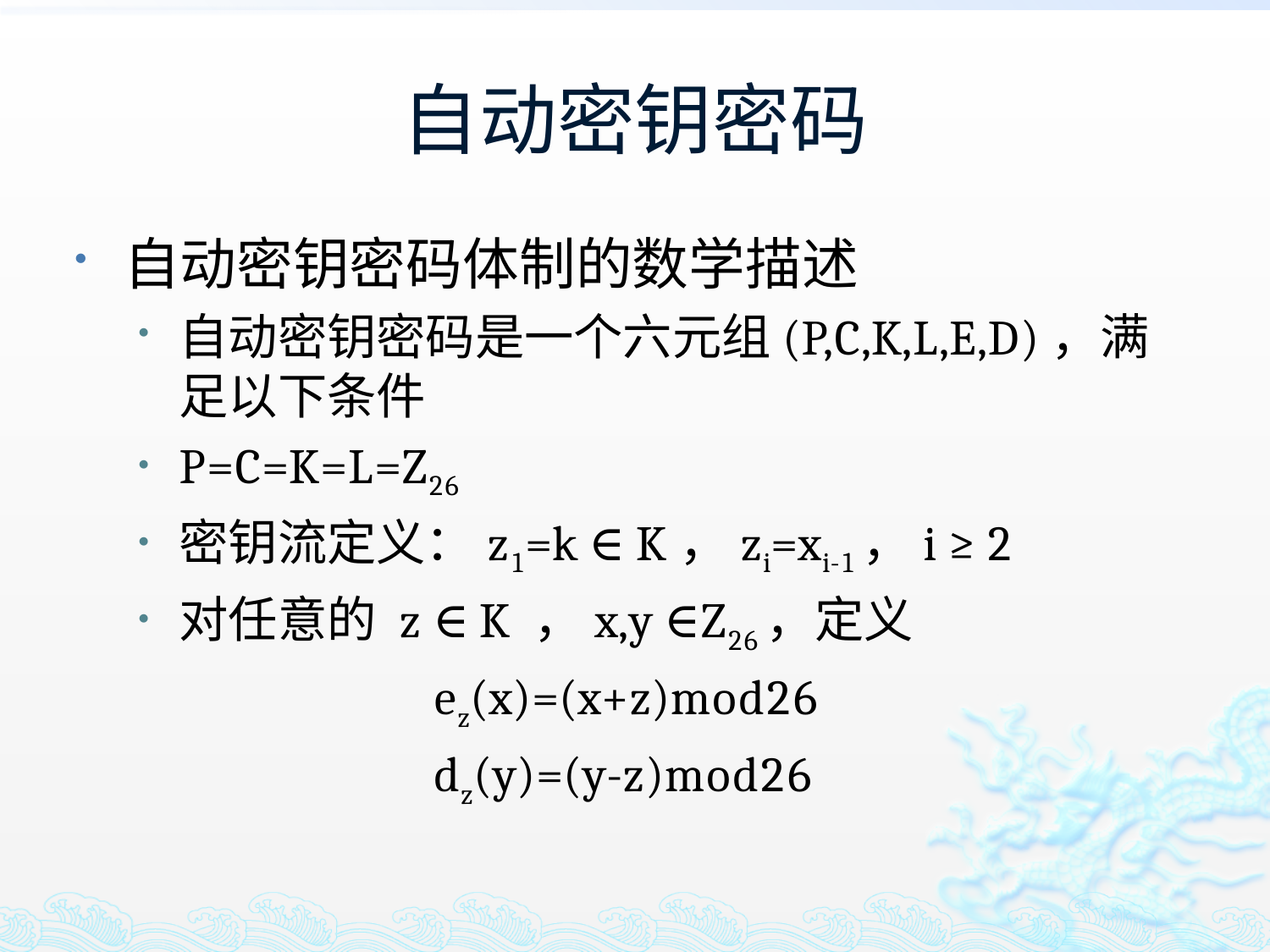

# 自动密钥密码
自动密钥密码体制的数学描述
自动密钥密码是一个六元组(P,C,K,L,E,D)，满足以下条件
P=C=K=L=Z26
密钥流定义：z1=k ∈ K，zi=xi-1，i ≥ 2
对任意的 z ∈ K ，x,y ∈Z26，定义
			ez(x)=(x+z)mod26
			dz(y)=(y-z)mod26